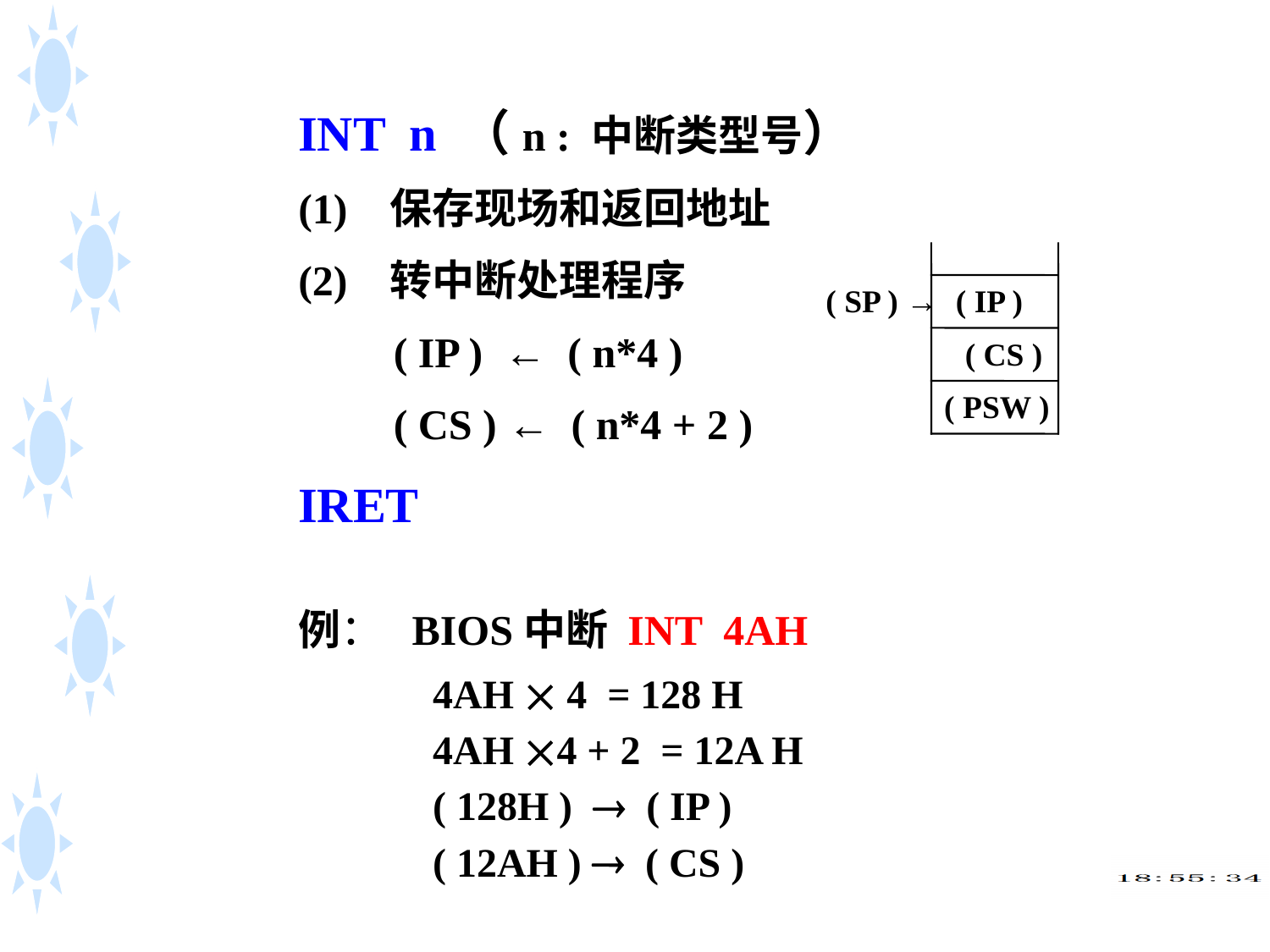

INT  n （n : 中断类型号）
(1)   保存现场和返回地址
(2)   转中断处理程序
         ( IP )  ←  ( n*4 )
         ( CS ) ←  ( n*4 + 2 )
IRET

( SP ) →  ( IP )

( CS )

( PSW )

例：  BIOS中断 INT  4AH
        4AH × 4  = 128 H
       4AH ×4 + 2  = 12A H
       ( 128H )  →  ( IP )
       ( 12AH ) →  ( CS )